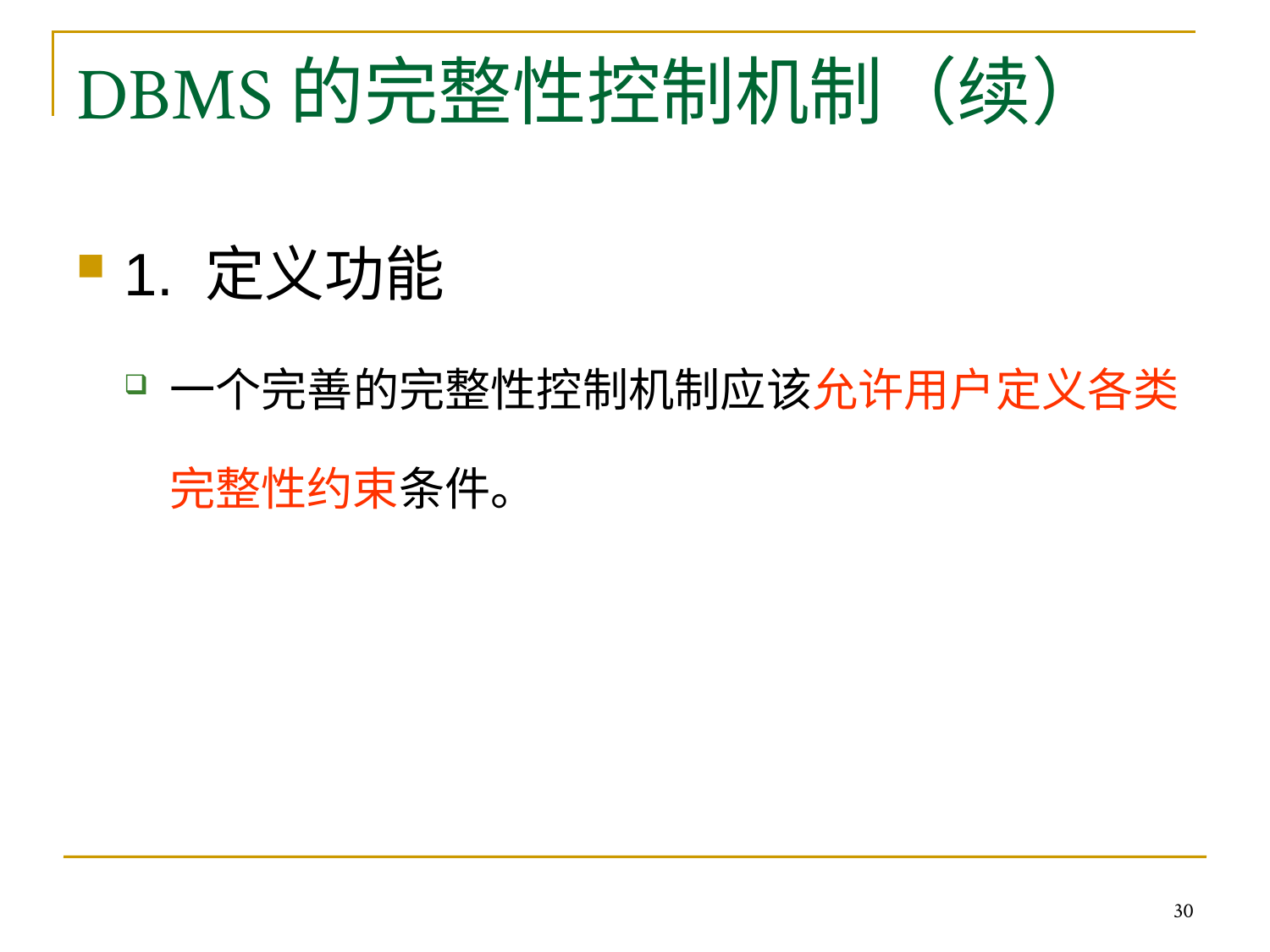

# DBMS的完整性控制机制（续）
1. 定义功能
一个完善的完整性控制机制应该允许用户定义各类完整性约束条件。

30